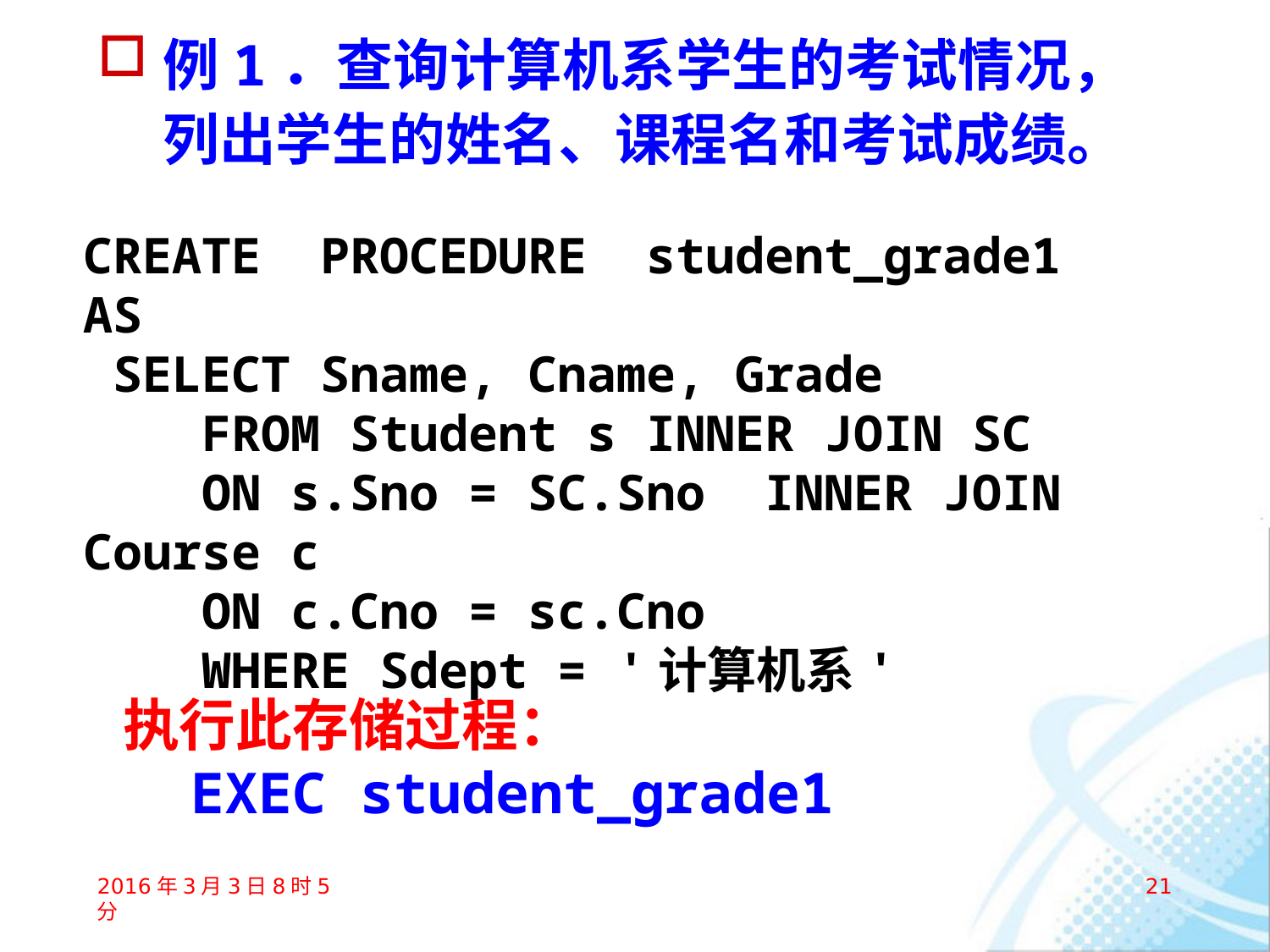

例1．查询计算机系学生的考试情况，列出学生的姓名、课程名和考试成绩。
CREATE  PROCEDURE  student_grade1
AS
 SELECT Sname, Cname, Grade
    FROM Student s INNER JOIN SC
    ON s.Sno = SC.Sno  INNER JOIN Course c
    ON c.Cno = sc.Cno
    WHERE Sdept = '计算机系'
执行此存储过程：
  EXEC student_grade1
2016年3月3日8时5分
21